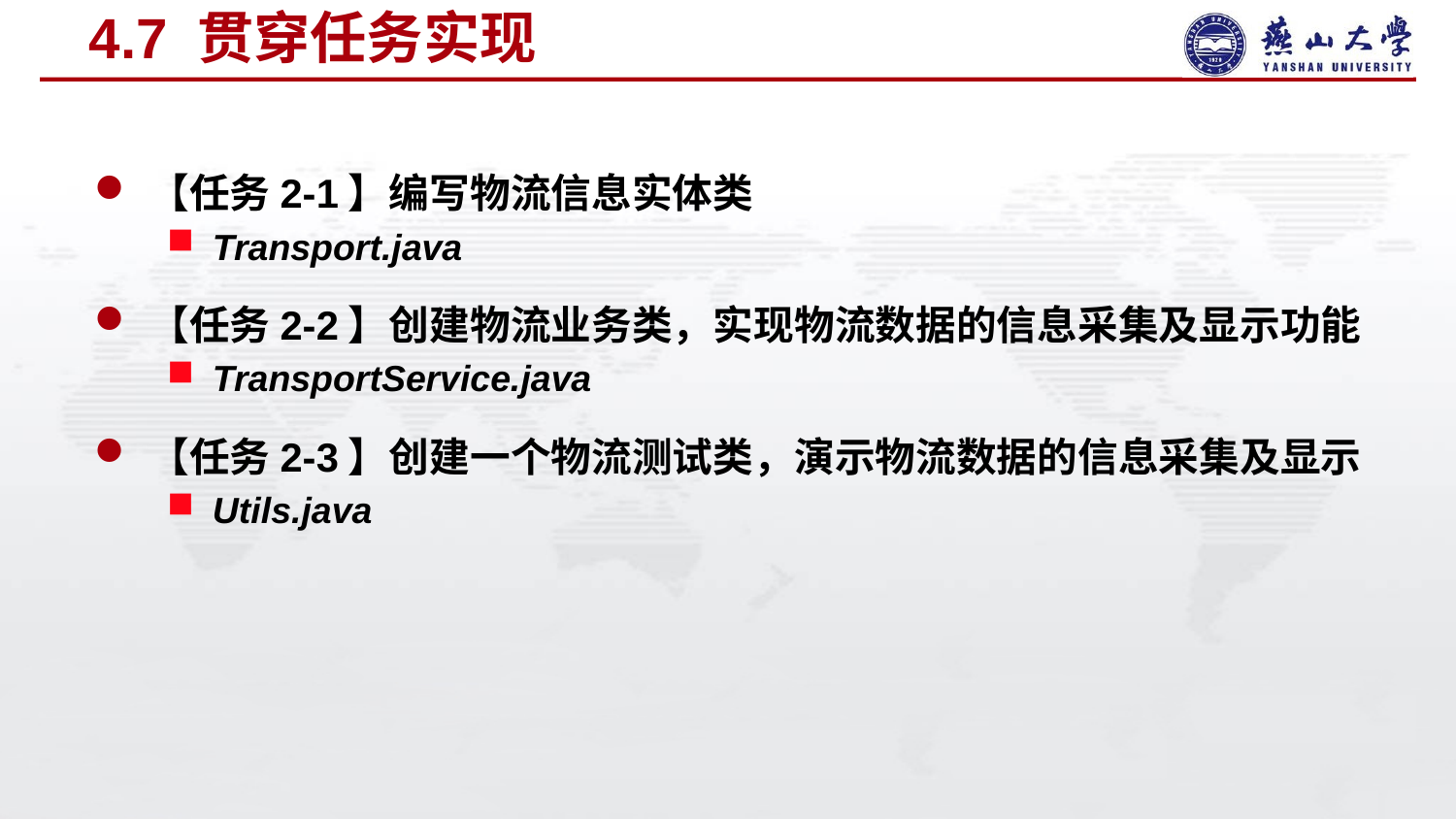

# 4.7 贯穿任务实现
【任务2-1】编写物流信息实体类
Transport.java
【任务2-2】创建物流业务类，实现物流数据的信息采集及显示功能
TransportService.java
【任务2-3】创建一个物流测试类，演示物流数据的信息采集及显示
Utils.java